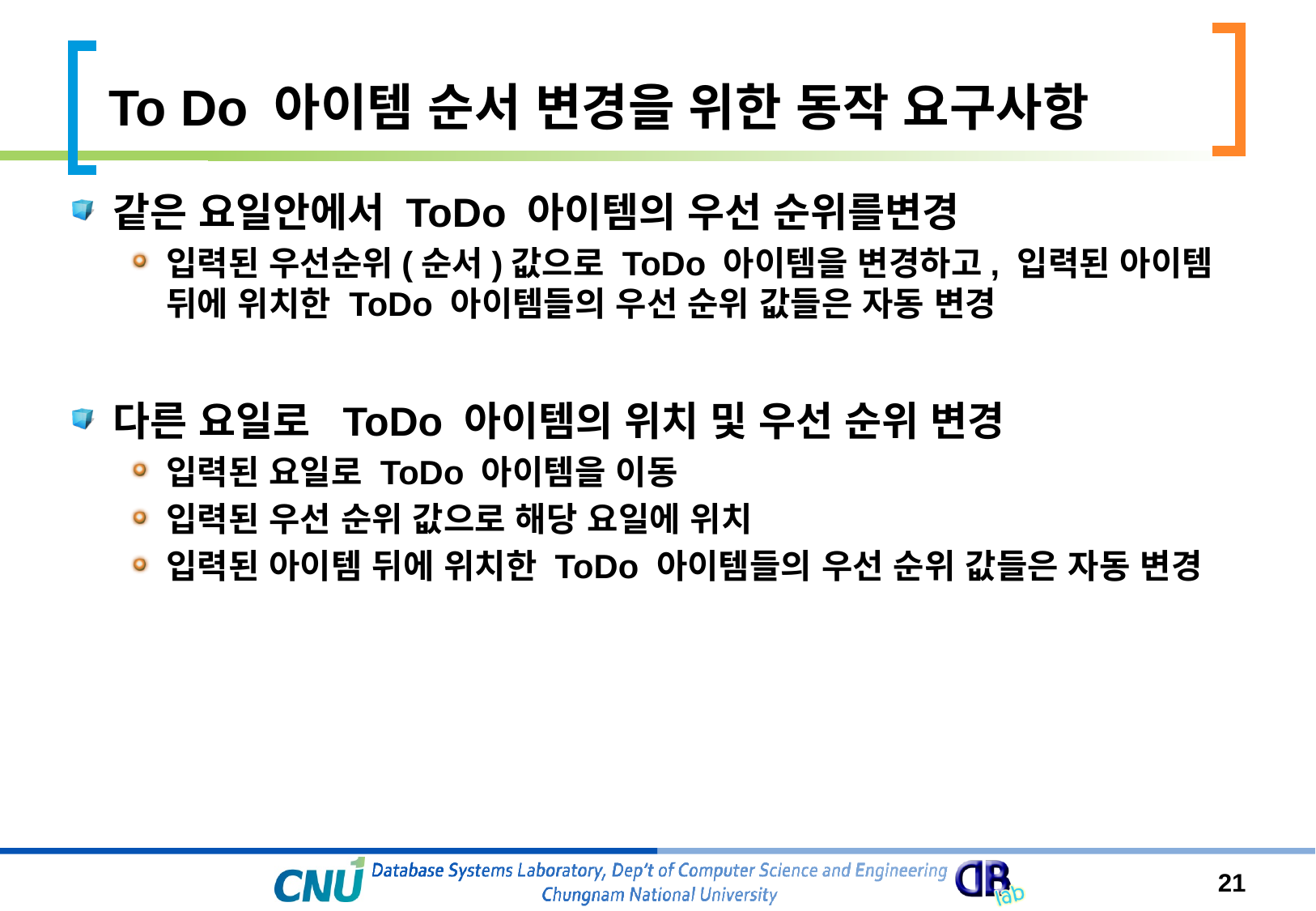

# To Do 아이템 순서 변경을 위한 동작 요구사항
같은 요일안에서 ToDo 아이템의 우선 순위를변경
입력된 우선순위(순서)값으로 ToDo 아이템을 변경하고, 입력된 아이템 뒤에 위치한 ToDo 아이템들의 우선 순위 값들은 자동 변경

다른 요일로  ToDo 아이템의 위치 및 우선 순위 변경
입력된 요일로 ToDo 아이템을 이동
입력된 우선 순위 값으로 해당 요일에 위치
입력된 아이템 뒤에 위치한 ToDo 아이템들의 우선 순위 값들은 자동 변경
21